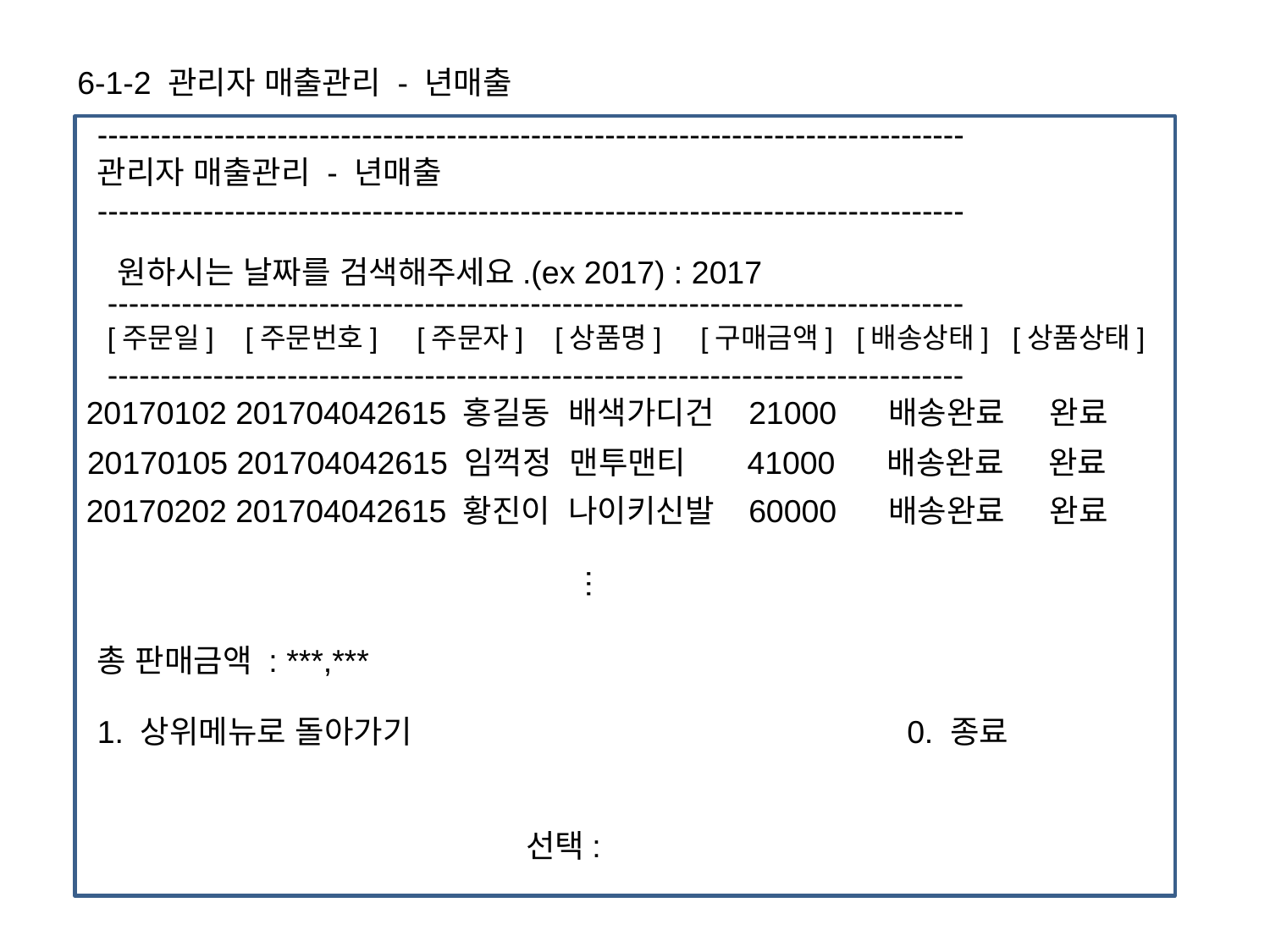

6-1-2 관리자 매출관리 - 년매출
----------------------------------------------------------------------------------	   	      관리자 매출관리 - 년매출
----------------------------------------------------------------------------------

원하시는 날짜를 검색해주세요.(ex 2017) : 2017
---------------------------------------------------------------------------------
[주문일]    [주문번호]     [주문자]    [상품명]     [구매금액]   [배송상태]   [상품상태]
---------------------------------------------------------------------------------
 20170102 201704042615 홍길동  배색가디건   21000     배송완료     완료
20170105 201704042615 임꺽정  맨투맨티      41000     배송완료     완료
 20170202 201704042615 황진이  나이키신발   60000     배송완료     완료
…
총 판매금액 : ***,***
1. 상위메뉴로 돌아가기				0. 종료

				선택: